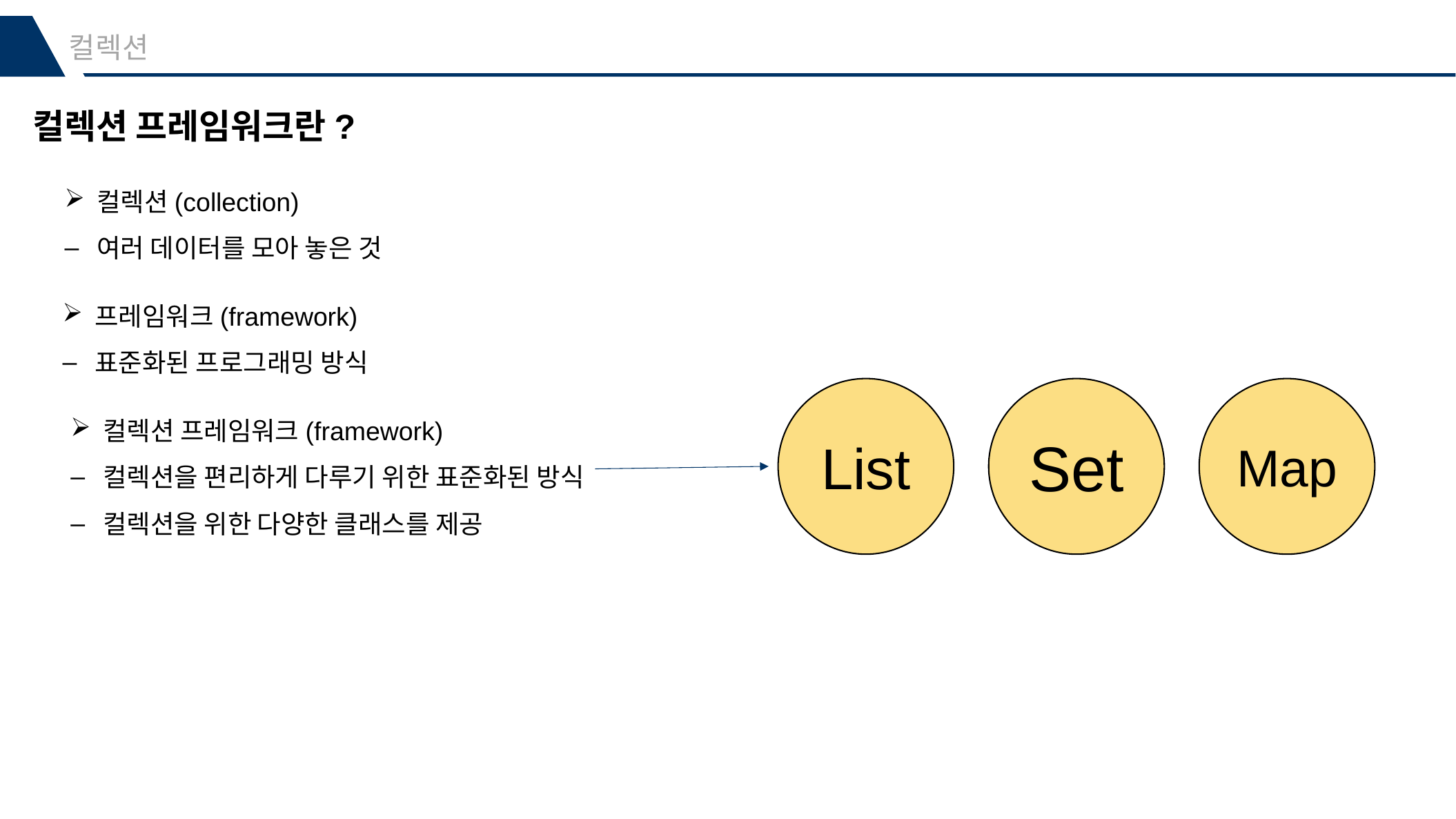

컬렉션

컬렉션 프레임워크란?
컬렉션(collection)
여러 데이터를 모아 놓은 것
프레임워크(framework)
표준화된 프로그래밍 방식
List
Set
Map
컬렉션 프레임워크(framework)
컬렉션을 편리하게 다루기 위한 표준화된 방식
컬렉션을 위한 다양한 클래스를 제공